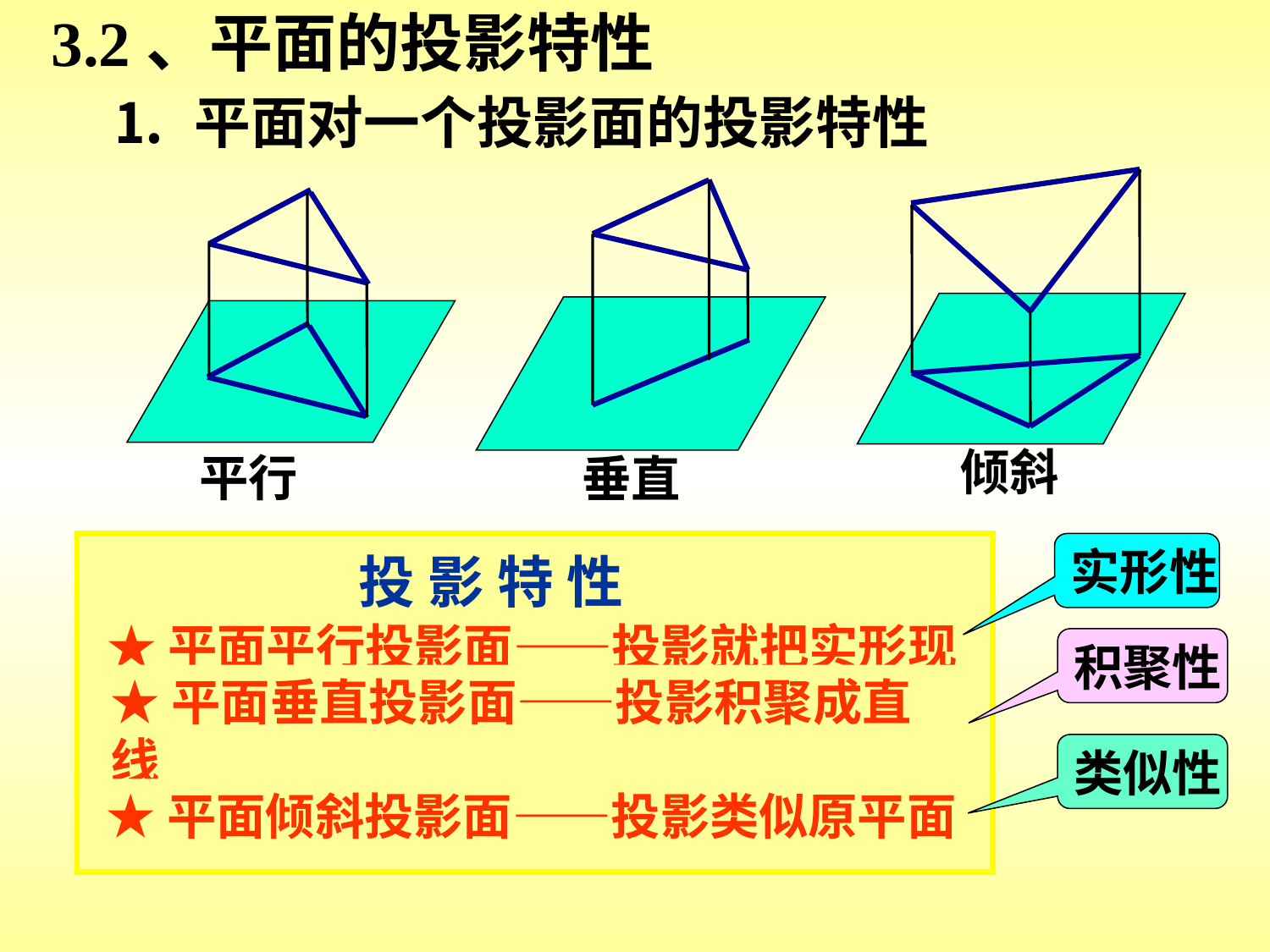

3.2、平面的投影特性
⒈ 平面对一个投影面的投影特性

倾斜

垂直

平行

投 影 特 性
★平面平行投影面——投影就把实形现
★平面垂直投影面——投影积聚成直线
★平面倾斜投影面——投影类似原平面
实形性
积聚性
类似性